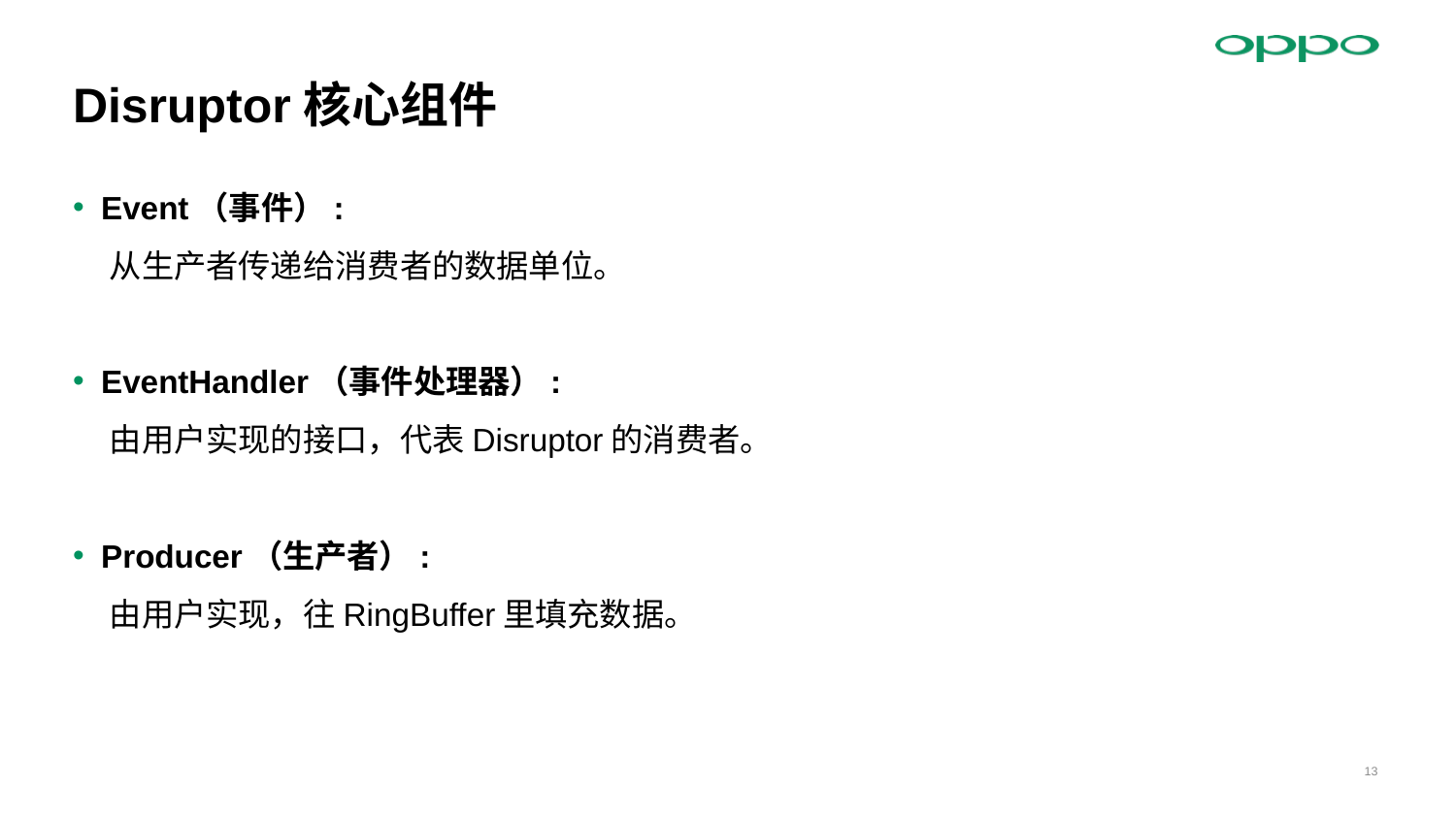

# Disruptor核心组件
Event（事件）:
    从生产者传递给消费者的数据单位。

EventHandler（事件处理器）:
    由用户实现的接口，代表Disruptor的消费者。

Producer（生产者）:
    由用户实现，往RingBuffer里填充数据。